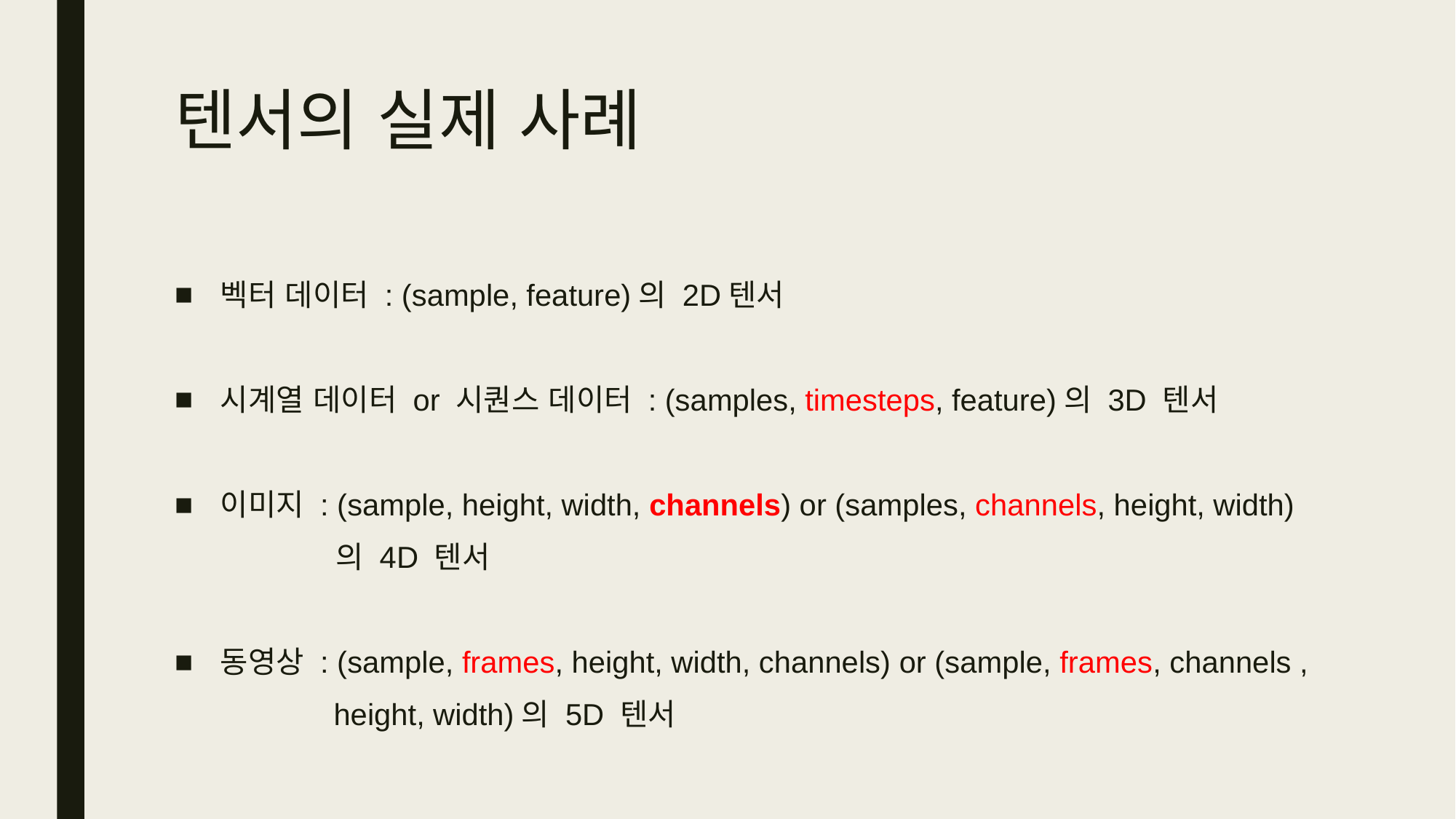

# 텐서의 실제 사례
벡터 데이터 : (sample, feature)의 2D텐서

시계열 데이터 or 시퀀스 데이터 : (samples, timesteps, feature)의 3D 텐서

이미지 : (sample, height, width, channels) or (samples, channels, height, width)
                  의 4D 텐서

동영상 : (sample, frames, height, width, channels) or (sample, frames, channels ,
                   height, width)의 5D 텐서